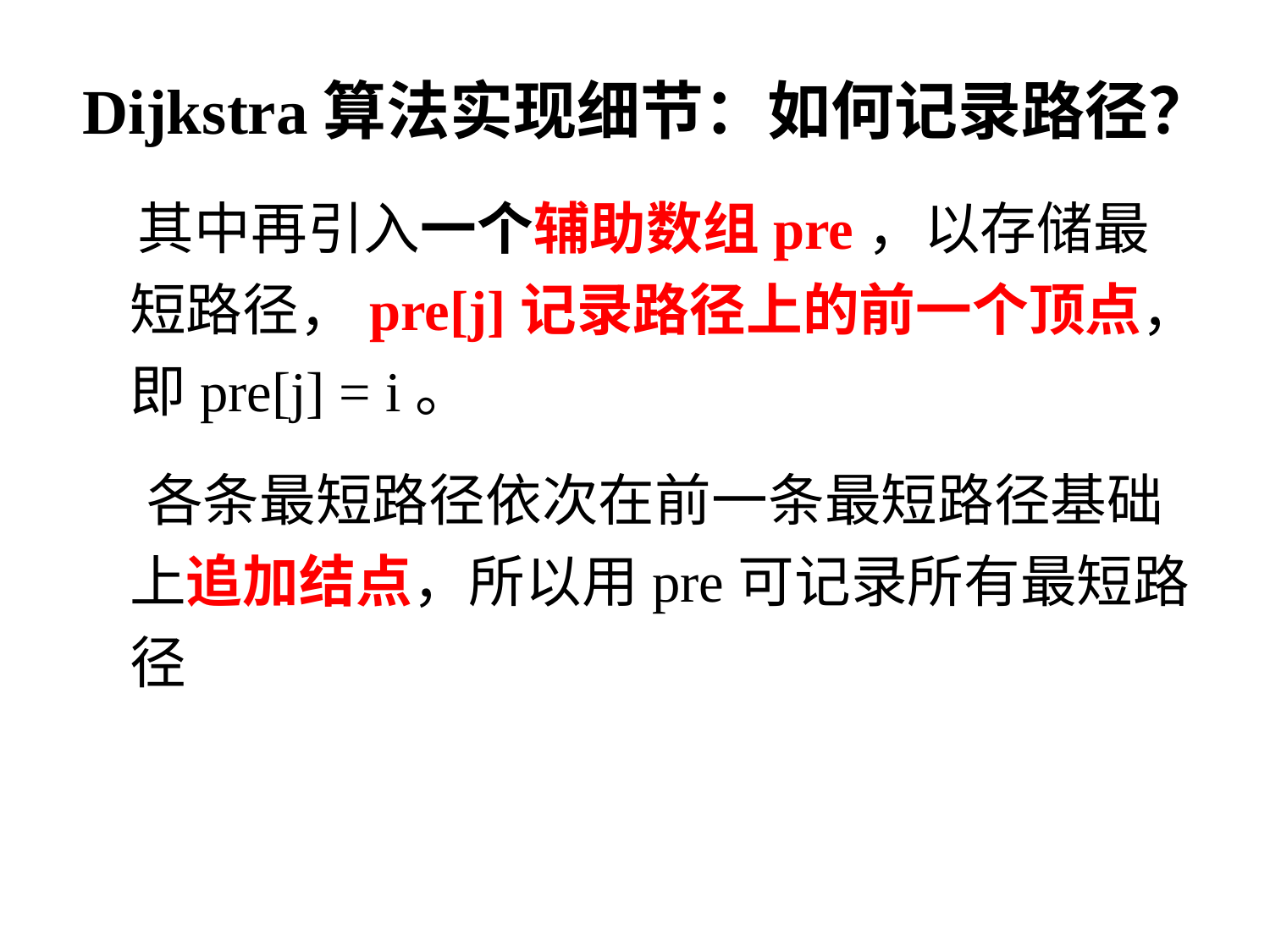

Dijkstra算法实现细节：如何记录路径？
    其中再引入一个辅助数组pre，以存储最短路径，pre[j]记录路径上的前一个顶点，即pre[j] = i。
    各条最短路径依次在前一条最短路径基础上追加结点，所以用pre可记录所有最短路径